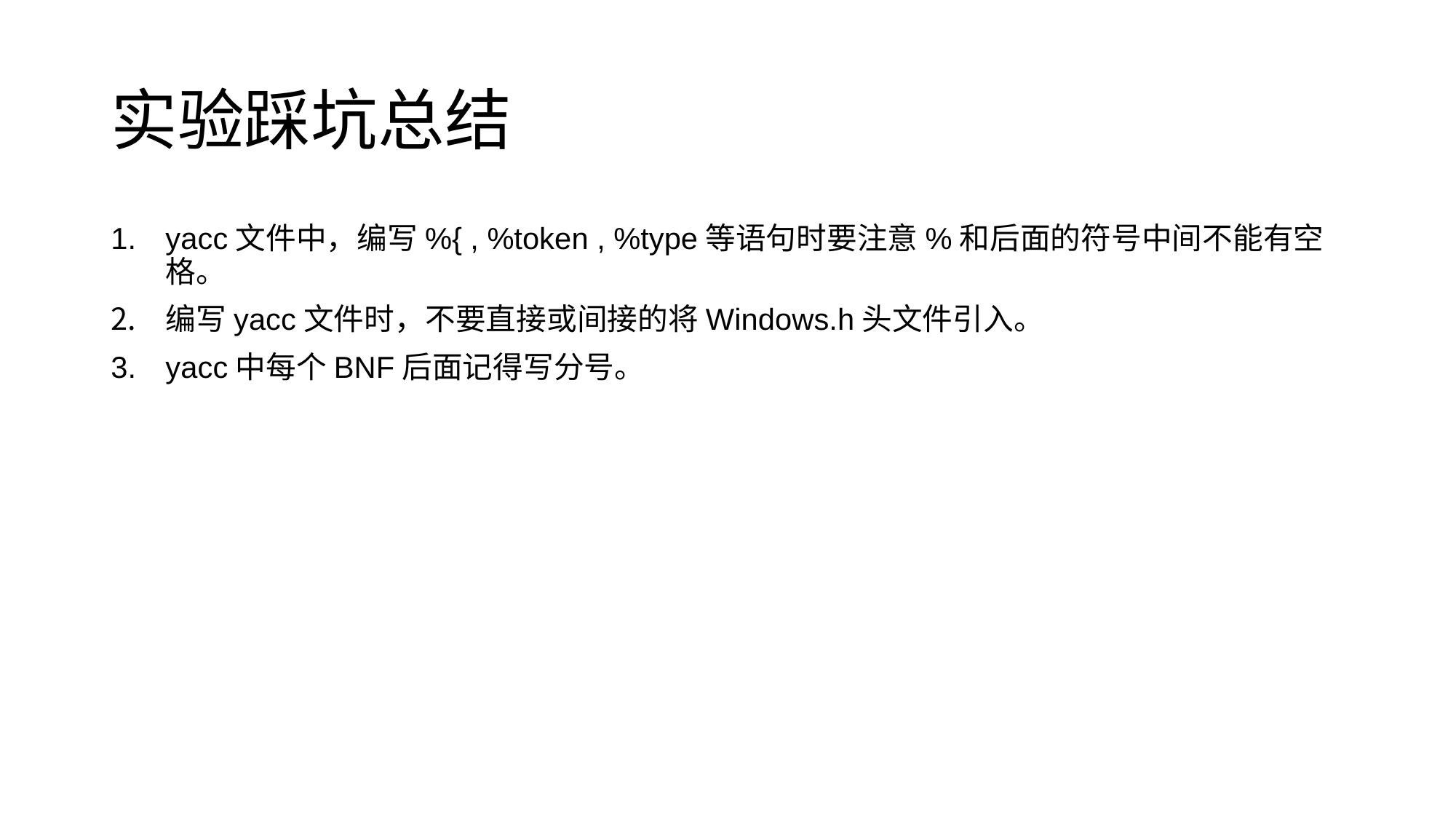

# 实验踩坑总结
yacc文件中，编写%{ , %token , %type等语句时要注意%和后面的符号中间不能有空格。
编写yacc文件时，不要直接或间接的将Windows.h头文件引入。
yacc中每个BNF后面记得写分号。